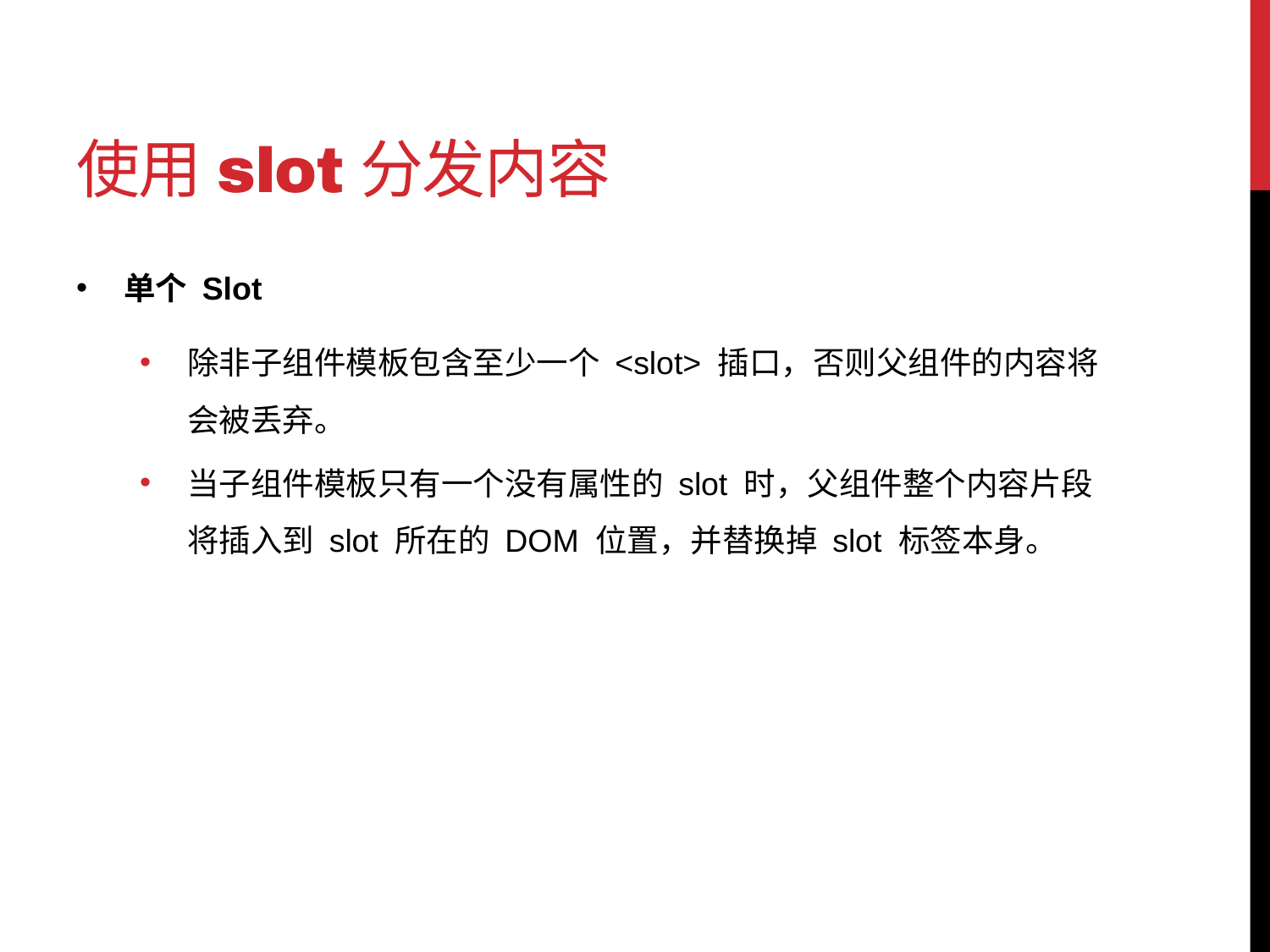

# 使用slot分发内容
单个 Slot
除非子组件模板包含至少一个 <slot> 插口，否则父组件的内容将会被丢弃。
当子组件模板只有一个没有属性的 slot 时，父组件整个内容片段将插入到 slot 所在的 DOM 位置，并替换掉 slot 标签本身。